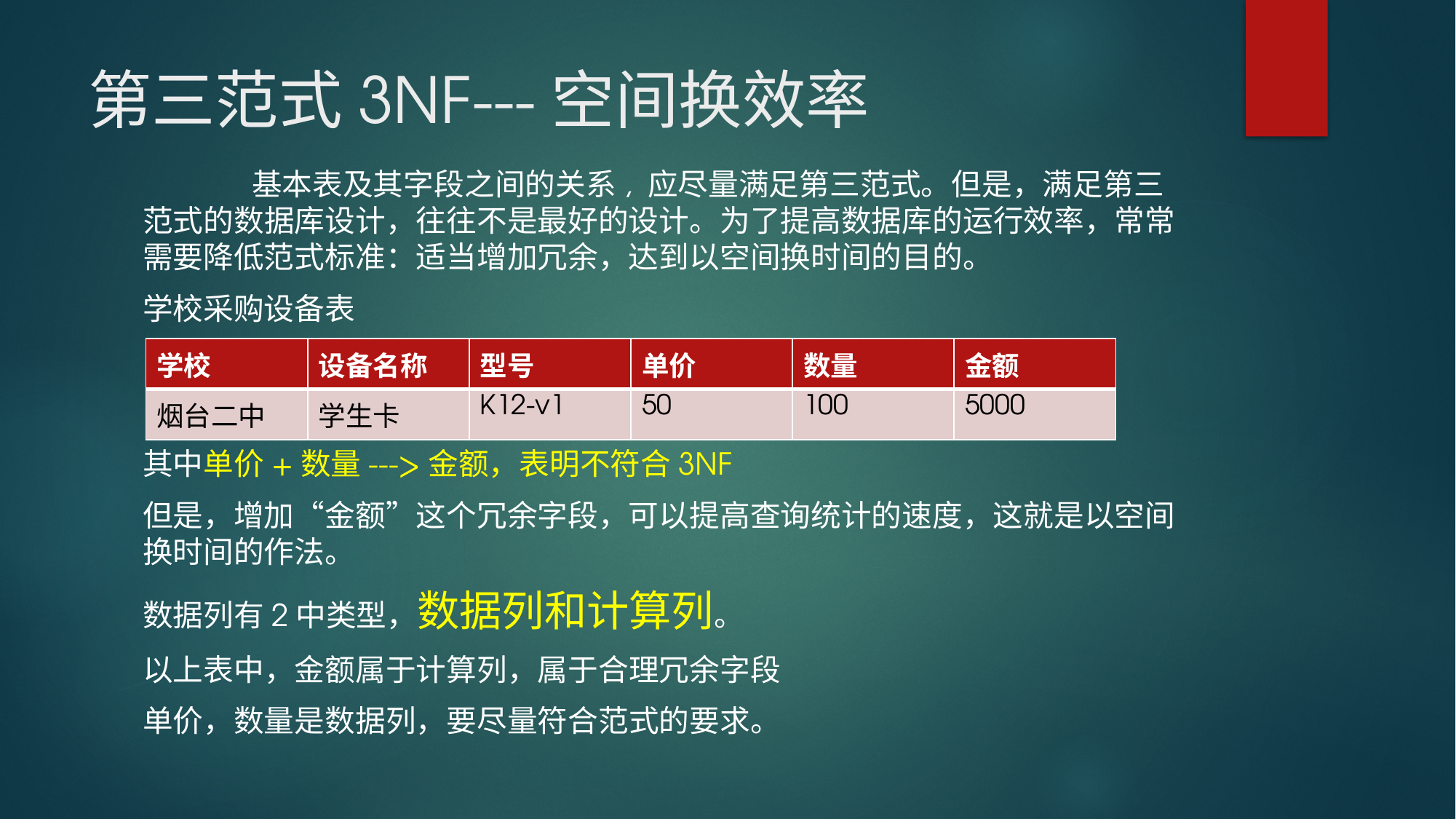

# 第三范式3NF---空间换效率
	基本表及其字段之间的关系, 应尽量满足第三范式。但是，满足第三范式的数据库设计，往往不是最好的设计。为了提高数据库的运行效率，常常需要降低范式标准：适当增加冗余，达到以空间换时间的目的。
学校采购设备表

其中单价+数量--->金额，表明不符合3NF
但是，增加“金额”这个冗余字段，可以提高查询统计的速度，这就是以空间换时间的作法。
数据列有2中类型，数据列和计算列。
以上表中，金额属于计算列，属于合理冗余字段
单价，数量是数据列，要尽量符合范式的要求。

| 学校 | 设备名称 | 型号 | 单价 | 数量 | 金额 |
| --- | --- | --- | --- | --- | --- |
| 烟台二中 | 学生卡 | K12-v1 | 50 | 100 | 5000 |